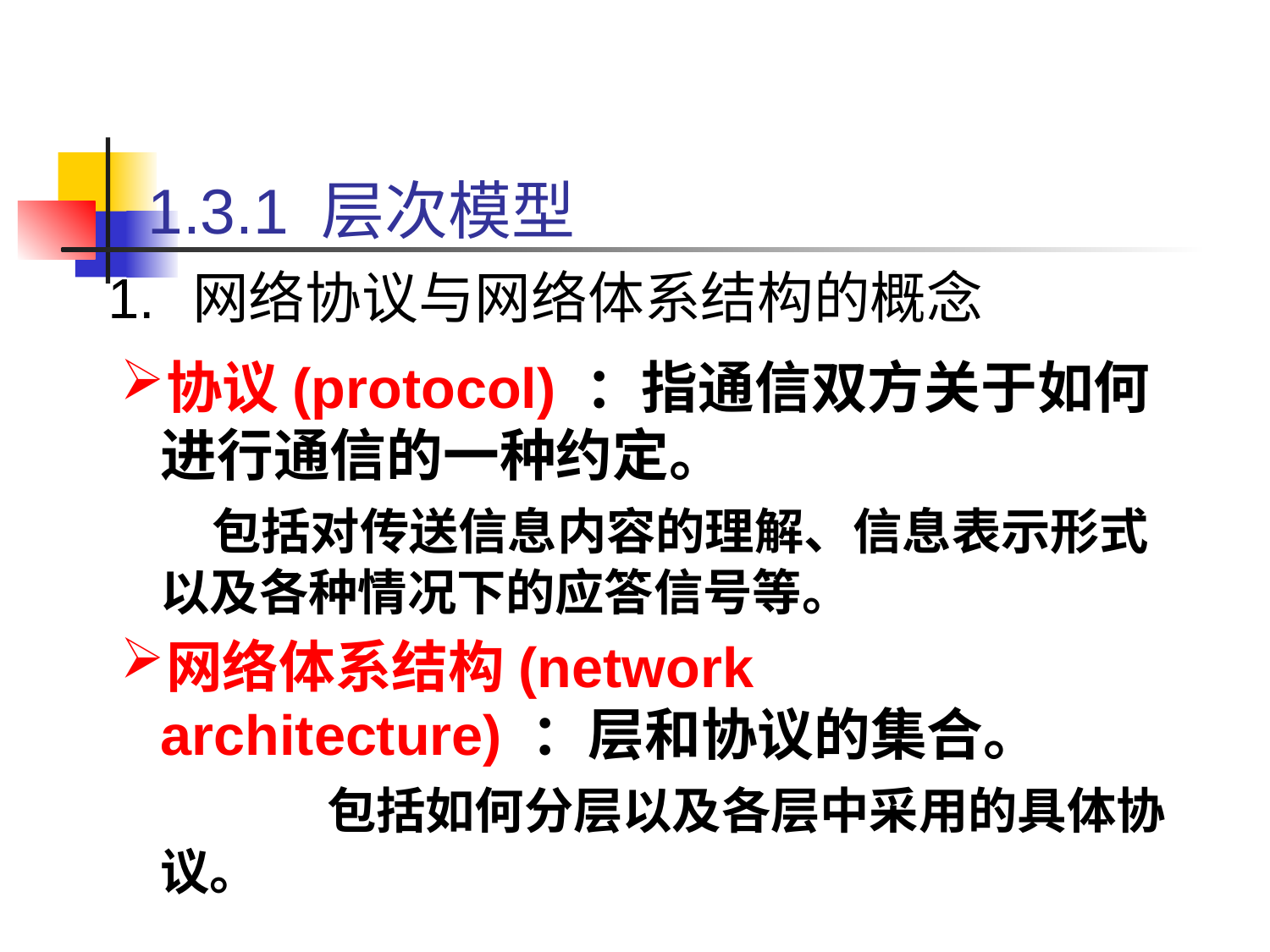

# 1.3.1 层次模型
网络协议与网络体系结构的概念
协议(protocol) ：指通信双方关于如何进行通信的一种约定。
      包括对传送信息内容的理解、信息表示形式以及各种情况下的应答信号等。
网络体系结构(network architecture) ：层和协议的集合。
		  包括如何分层以及各层中采用的具体协议。